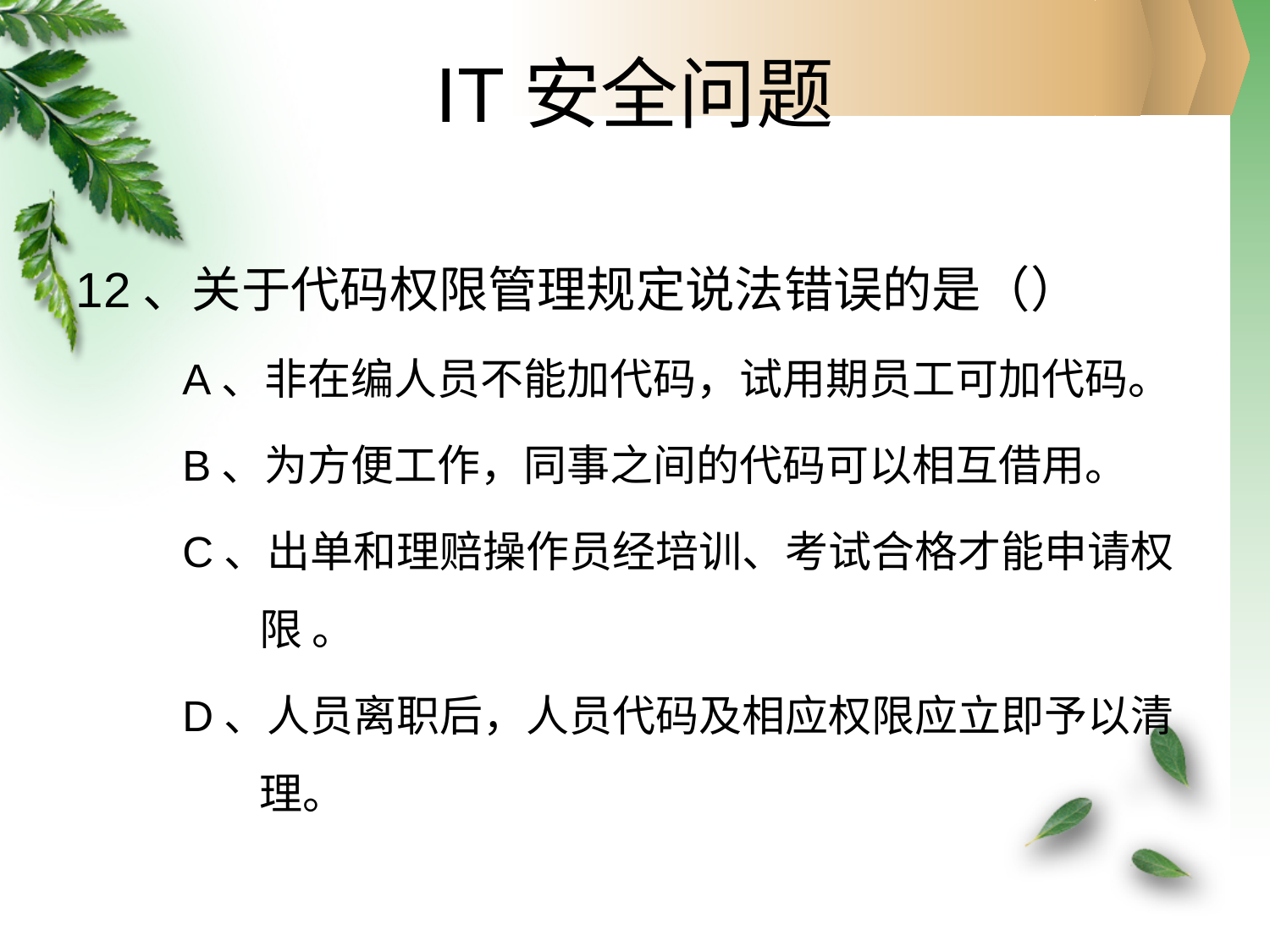

# IT安全问题
12、关于代码权限管理规定说法错误的是（）
A、非在编人员不能加代码，试用期员工可加代码。
B、为方便工作，同事之间的代码可以相互借用。
C、出单和理赔操作员经培训、考试合格才能申请权限 。
D、人员离职后，人员代码及相应权限应立即予以清理。
72